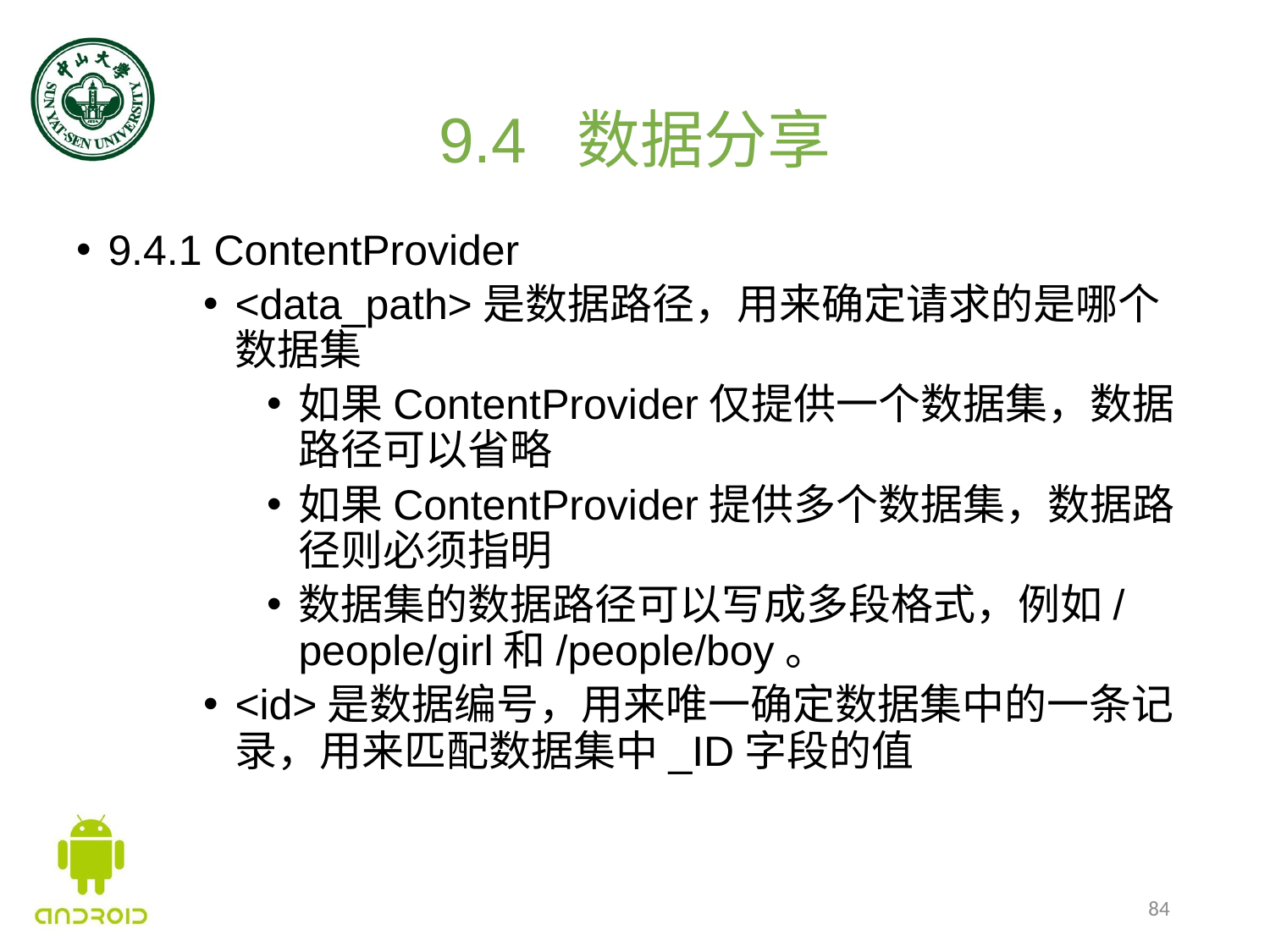

# 9.4  数据分享
9.4.1 ContentProvider
<data_path>是数据路径，用来确定请求的是哪个数据集
如果ContentProvider仅提供一个数据集，数据路径可以省略
如果ContentProvider提供多个数据集，数据路径则必须指明
数据集的数据路径可以写成多段格式，例如/people/girl和/people/boy。
<id>是数据编号，用来唯一确定数据集中的一条记录，用来匹配数据集中_ID字段的值
84